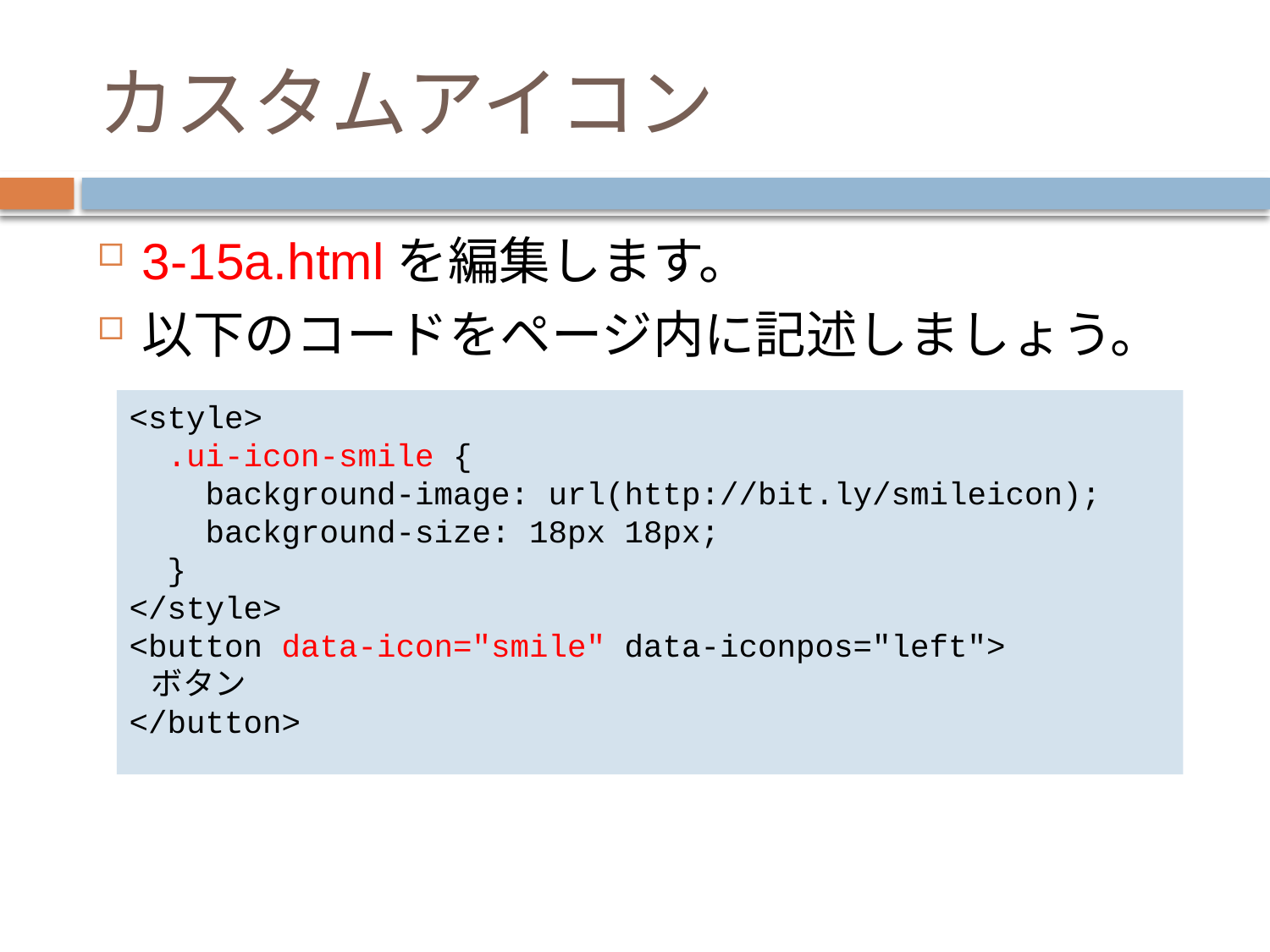

# カスタムアイコン
3-15a.htmlを編集します。
以下のコードをページ内に記述しましょう。
<style>
  .ui-icon-smile {
    background-image: url(http://bit.ly/smileicon);
    background-size: 18px 18px;
  }
</style>
<button data-icon="smile" data-iconpos="left">
  ボタン
</button>